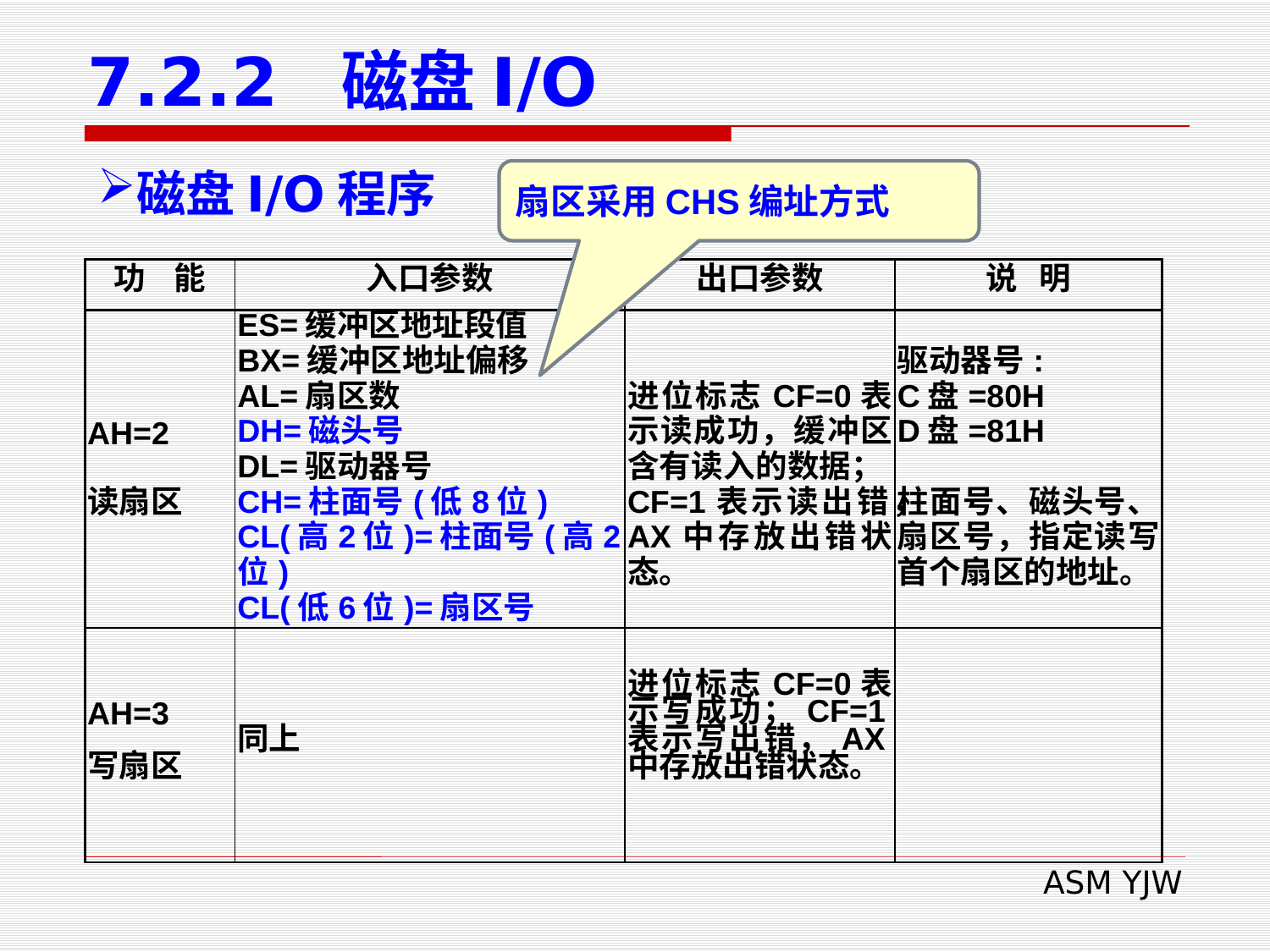

# 7.2.2  磁盘I/O
磁盘I/O程序
扇区采用CHS编址方式
| 功 能 | 入口参数 | 出口参数 | 说 明 |
| --- | --- | --- | --- |
| AH=2 读扇区 | ES=缓冲区地址段值 BX=缓冲区地址偏移 AL=扇区数 DH=磁头号 DL=驱动器号 CH=柱面号(低8位) CL(高2位)=柱面号(高2位) CL(低6位)=扇区号 | 进位标志CF=0表示读成功，缓冲区含有读入的数据；CF=1表示读出错，AX中存放出错状态。 | 驱动器号: C盘=80H D盘=81H 柱面号、磁头号、扇区号，指定读写首个扇区的地址。 |
| AH=3 写扇区 | 同上 | 进位标志CF=0表示写成功；CF=1表示写出错，AX中存放出错状态。 |  |